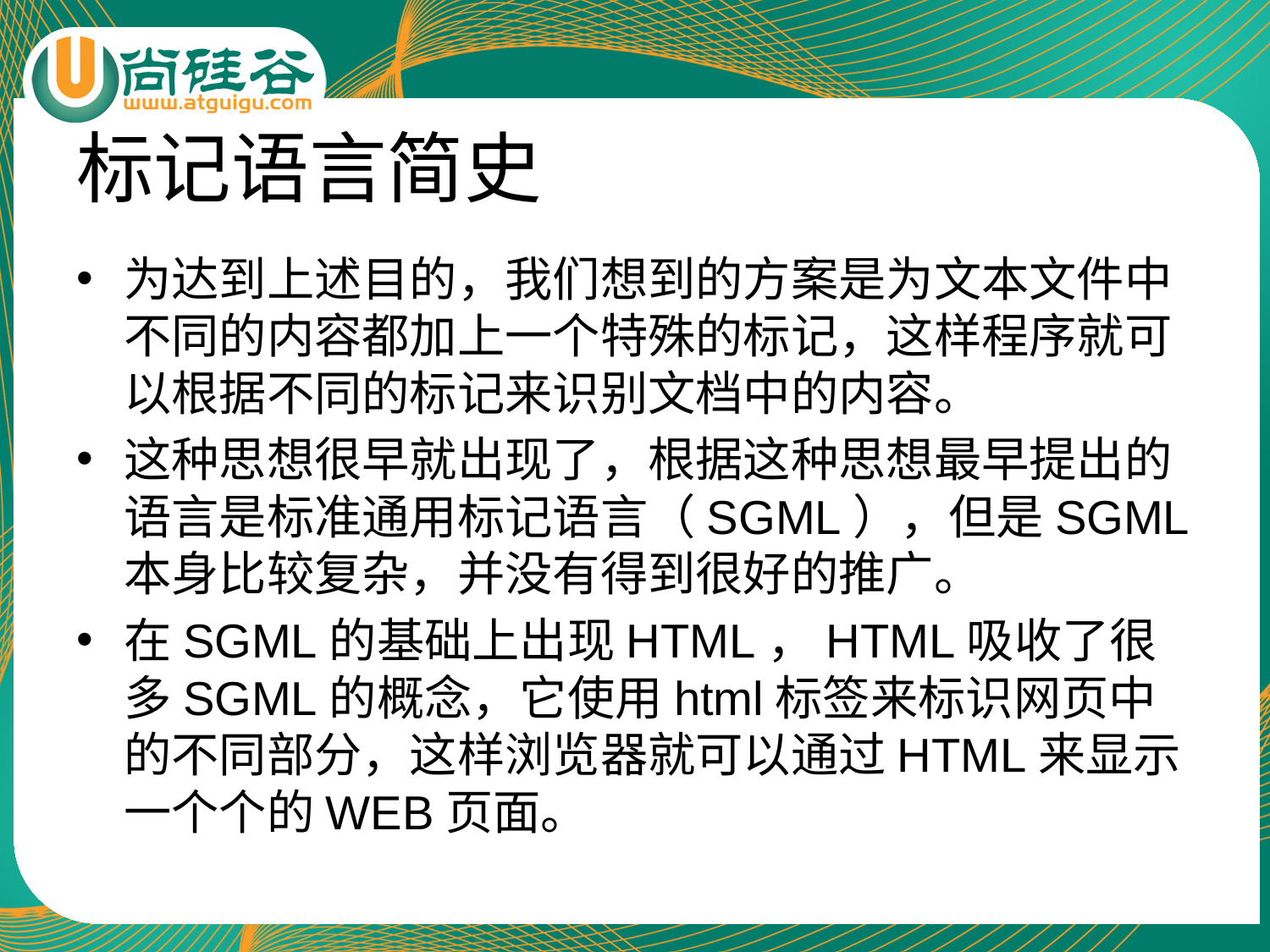

# 标记语言简史
为达到上述目的，我们想到的方案是为文本文件中不同的内容都加上一个特殊的标记，这样程序就可以根据不同的标记来识别文档中的内容。
这种思想很早就出现了，根据这种思想最早提出的语言是标准通用标记语言（SGML），但是SGML本身比较复杂，并没有得到很好的推广。
在SGML的基础上出现HTML，HTML吸收了很多SGML的概念，它使用html标签来标识网页中的不同部分，这样浏览器就可以通过HTML来显示一个个的WEB页面。